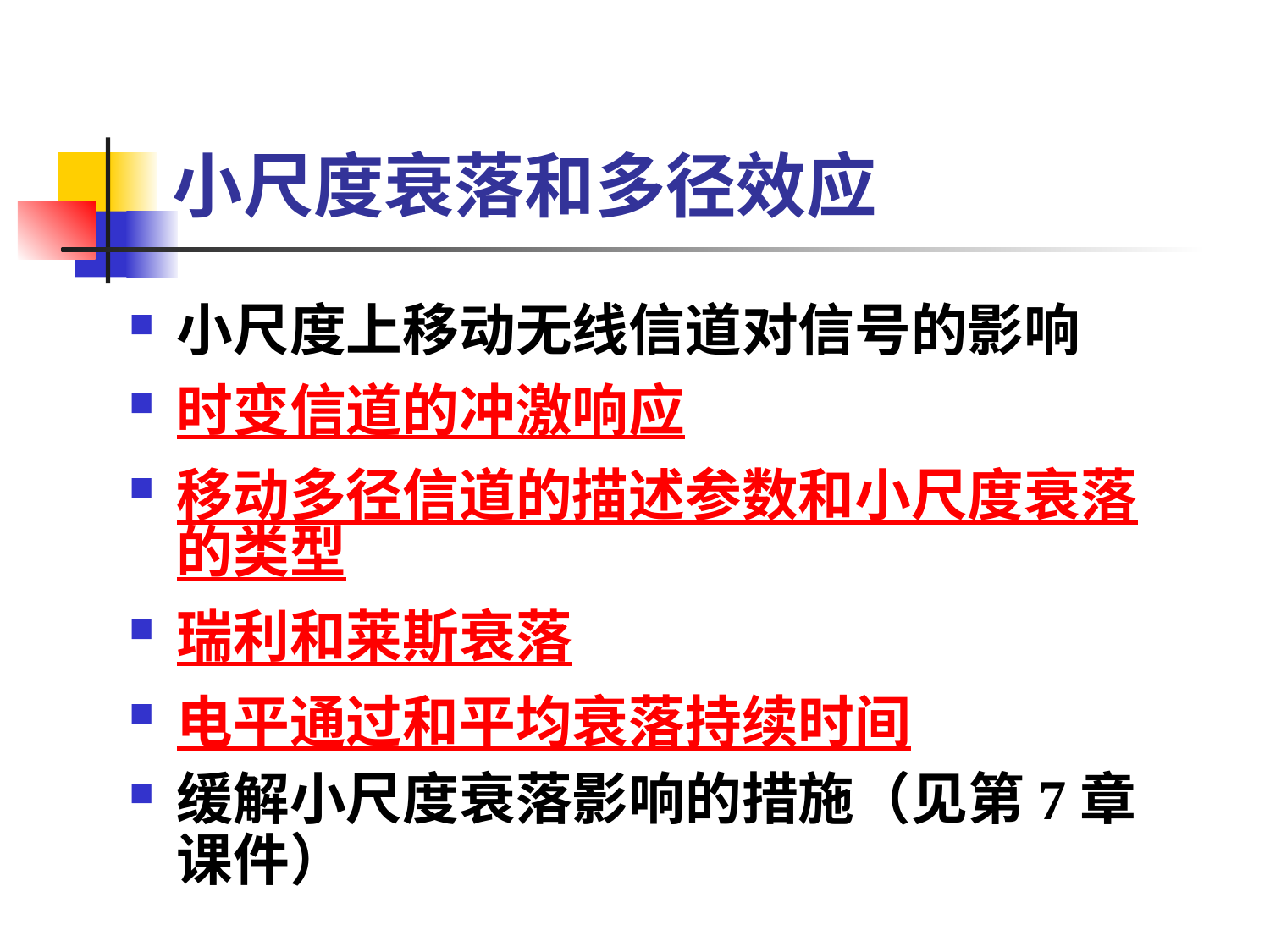

# 小尺度衰落和多径效应
小尺度上移动无线信道对信号的影响
时变信道的冲激响应
移动多径信道的描述参数和小尺度衰落的类型
瑞利和莱斯衰落
电平通过和平均衰落持续时间
缓解小尺度衰落影响的措施（见第7章课件）